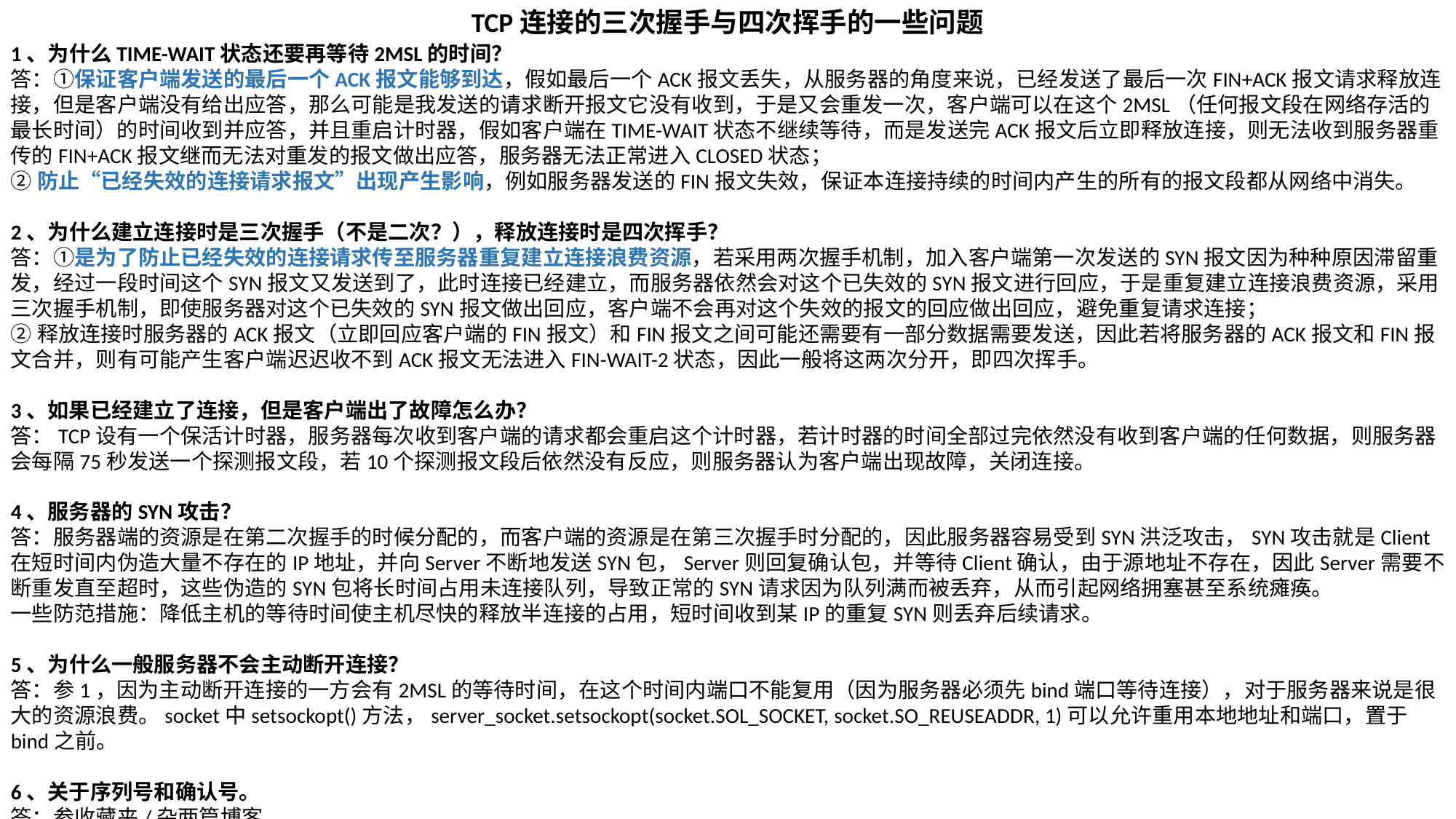

TCP连接的三次握手与四次挥手的一些问题
1、为什么TIME-WAIT状态还要再等待2MSL的时间？
答：①保证客户端发送的最后一个ACK报文能够到达，假如最后一个ACK报文丢失，从服务器的角度来说，已经发送了最后一次FIN+ACK报文请求释放连接，但是客户端没有给出应答，那么可能是我发送的请求断开报文它没有收到，于是又会重发一次，客户端可以在这个2MSL（任何报文段在网络存活的最长时间）的时间收到并应答，并且重启计时器，假如客户端在TIME-WAIT状态不继续等待，而是发送完ACK报文后立即释放连接，则无法收到服务器重传的FIN+ACK报文继而无法对重发的报文做出应答，服务器无法正常进入CLOSED状态；
②防止“已经失效的连接请求报文”出现产生影响，例如服务器发送的FIN报文失效，保证本连接持续的时间内产生的所有的报文段都从网络中消失。

2、为什么建立连接时是三次握手（不是二次？），释放连接时是四次挥手？
答：①是为了防止已经失效的连接请求传至服务器重复建立连接浪费资源，若采用两次握手机制，加入客户端第一次发送的SYN报文因为种种原因滞留重发，经过一段时间这个SYN报文又发送到了，此时连接已经建立，而服务器依然会对这个已失效的SYN报文进行回应，于是重复建立连接浪费资源，采用三次握手机制，即使服务器对这个已失效的SYN报文做出回应，客户端不会再对这个失效的报文的回应做出回应，避免重复请求连接；
②释放连接时服务器的ACK报文（立即回应客户端的FIN报文）和FIN报文之间可能还需要有一部分数据需要发送，因此若将服务器的ACK报文和FIN报文合并，则有可能产生客户端迟迟收不到ACK报文无法进入FIN-WAIT-2状态，因此一般将这两次分开，即四次挥手。

3、如果已经建立了连接，但是客户端出了故障怎么办？
答：TCP设有一个保活计时器，服务器每次收到客户端的请求都会重启这个计时器，若计时器的时间全部过完依然没有收到客户端的任何数据，则服务器会每隔75秒发送一个探测报文段，若10个探测报文段后依然没有反应，则服务器认为客户端出现故障，关闭连接。

4、服务器的SYN攻击？
答：服务器端的资源是在第二次握手的时候分配的，而客户端的资源是在第三次握手时分配的，因此服务器容易受到SYN洪泛攻击，SYN攻击就是Client在短时间内伪造大量不存在的IP地址，并向Server不断地发送SYN包，Server则回复确认包，并等待Client确认，由于源地址不存在，因此Server需要不断重发直至超时，这些伪造的SYN包将长时间占用未连接队列，导致正常的SYN请求因为队列满而被丢弃，从而引起网络拥塞甚至系统瘫痪。
一些防范措施：降低主机的等待时间使主机尽快的释放半连接的占用，短时间收到某IP的重复SYN则丢弃后续请求。

5、为什么一般服务器不会主动断开连接？
答：参1，因为主动断开连接的一方会有2MSL的等待时间，在这个时间内端口不能复用（因为服务器必须先bind端口等待连接），对于服务器来说是很大的资源浪费。socket中setsockopt()方法，server_socket.setsockopt(socket.SOL_SOCKET, socket.SO_REUSEADDR, 1)可以允许重用本地地址和端口，置于bind之前。

6、关于序列号和确认号。
答：参收藏夹/杂两篇博客。